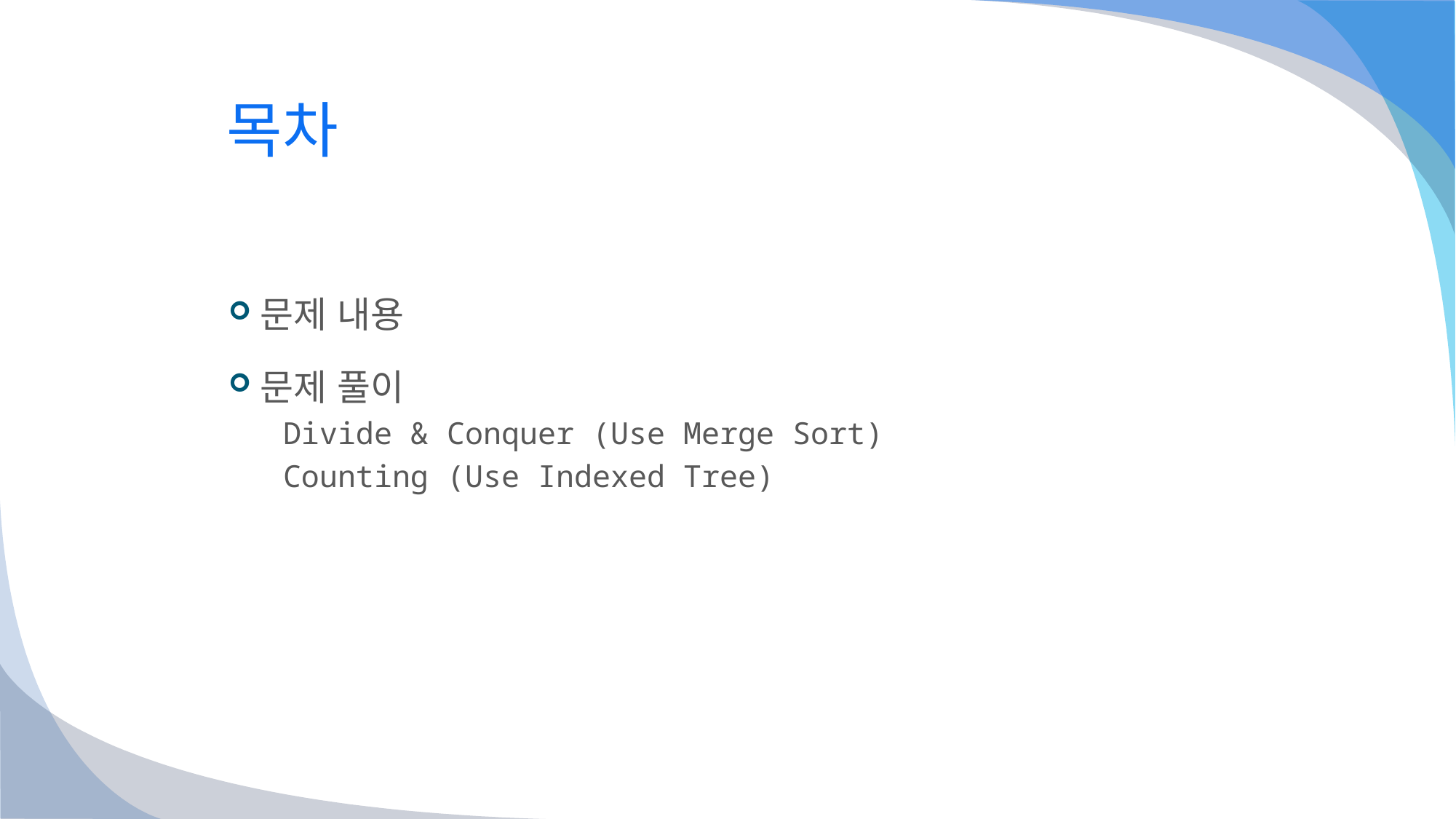

# 목차
문제 내용
문제 풀이
Divide & Conquer (Use Merge Sort)
Counting (Use Indexed Tree)